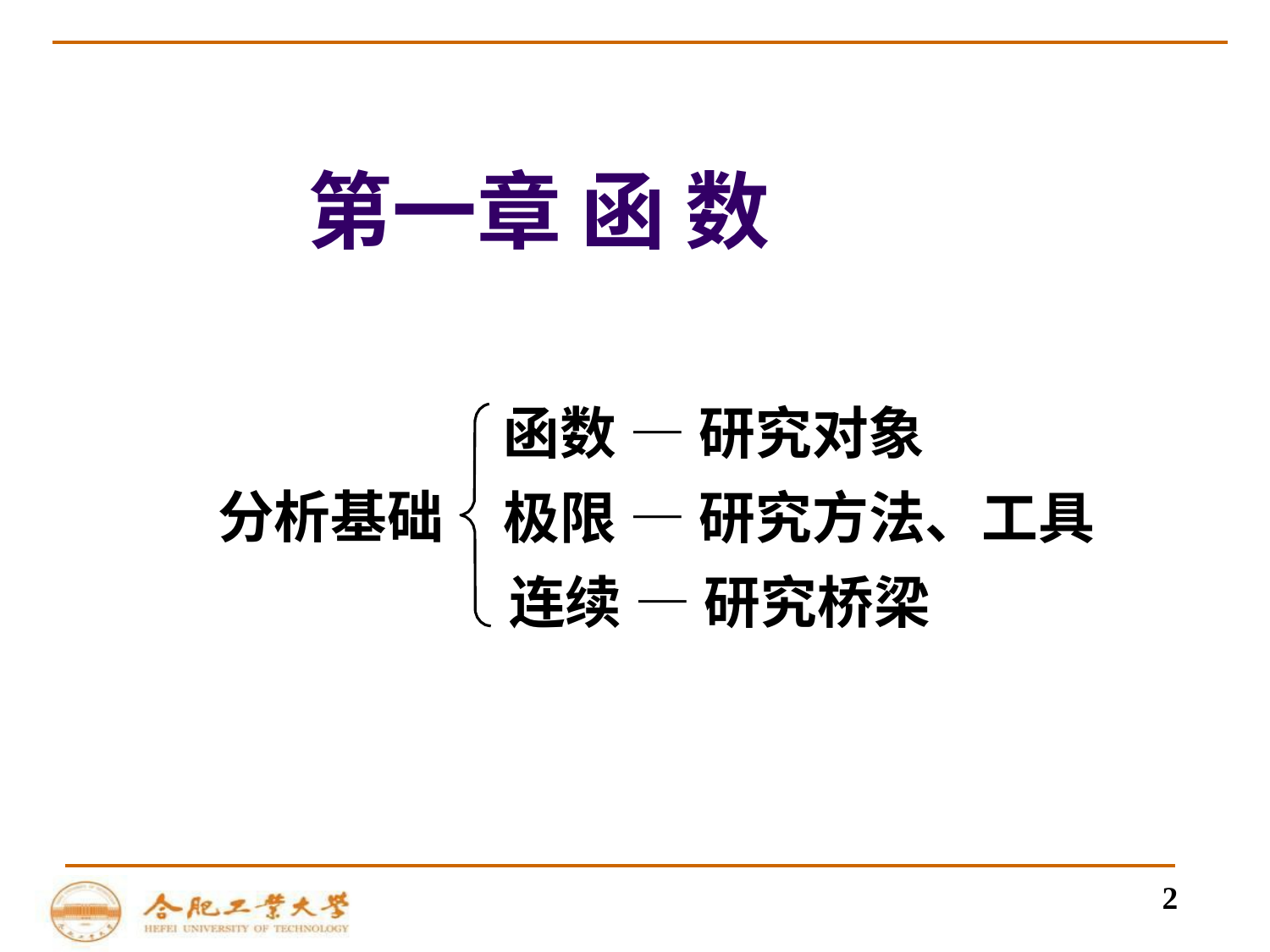

# 第一章 函 数
函数 — 研究对象
极限 — 研究方法、工具
连续 — 研究桥梁

分析基础
2